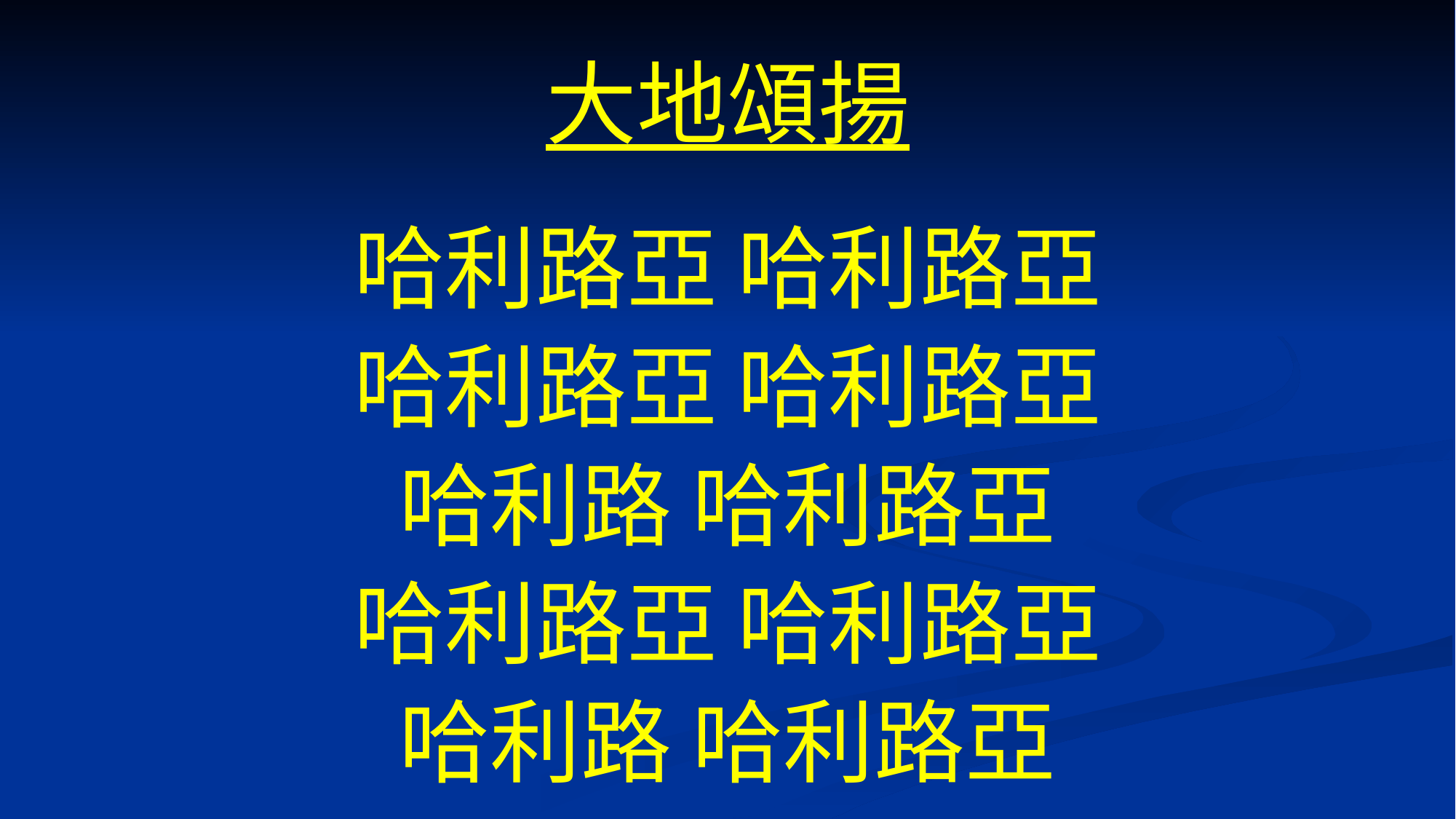

# 大地頌揚
哈利路亞 哈利路亞
哈利路亞 哈利路亞
哈利路 哈利路亞
哈利路亞 哈利路亞
哈利路 哈利路亞